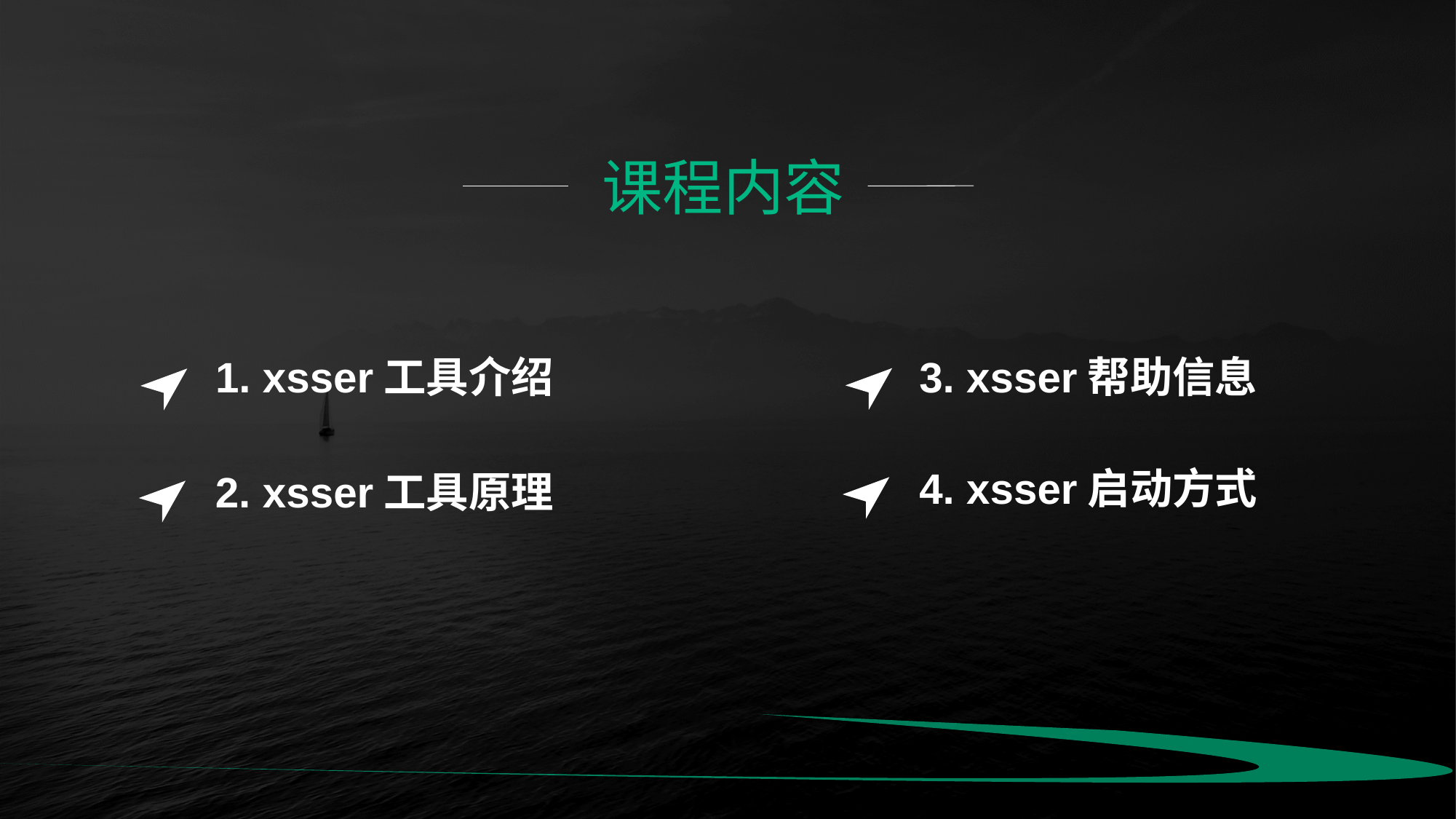

课程内容
3. xsser帮助信息

4. xsser启动方式

1. xsser工具介绍

2. xsser工具原理